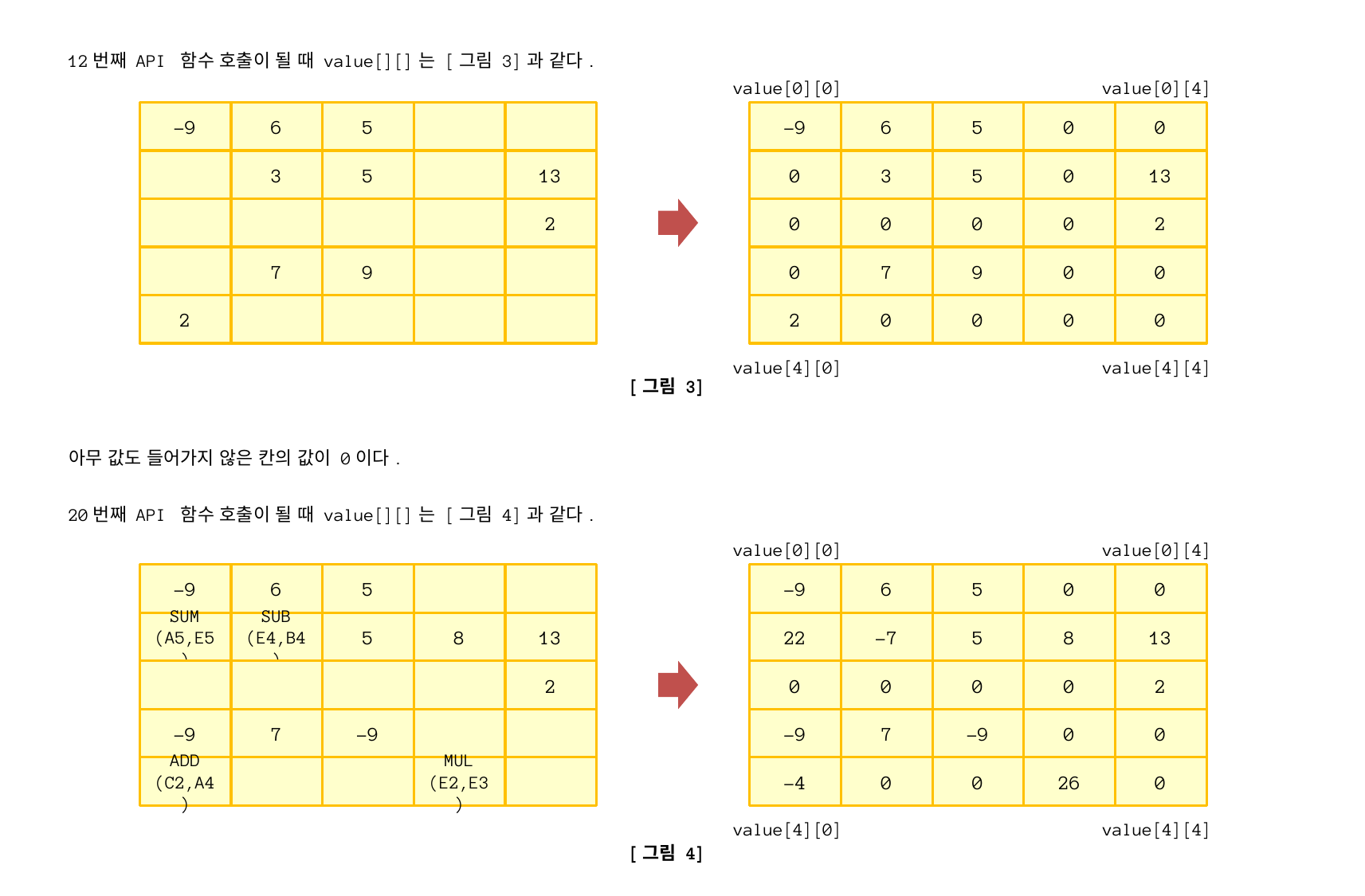

12번째 API 함수 호출이 될 때 value[][]는 [그림 3]과 같다.
value[0][0]
value[0][4]
0
0
5
6

-9

5
6
-9
13
0
5
3
13
0

5
3

2
0
0
0
2
0

0
0
9
7

0

9
7

0
0
0
0

2

2
value[4][0]
value[4][4]
[그림 3]
아무 값도 들어가지 않은 칸의 값이 0이다.

20번째 API 함수 호출이 될 때 value[][]는 [그림 4]과 같다.
value[0][0]
value[0][4]
0
0
5
6

-9

5
6
-9
13
8
5
-7
13
22
8
5
SUB
(E4,B4)
SUM
(A5,E5)

2
0
0
0
2
0

0
0
-9
7

-9

-9
7
-9
0
26
0
0

-4
MUL
(E2,E3)

ADD
(C2,A4)
value[4][0]
value[4][4]
[그림 4]